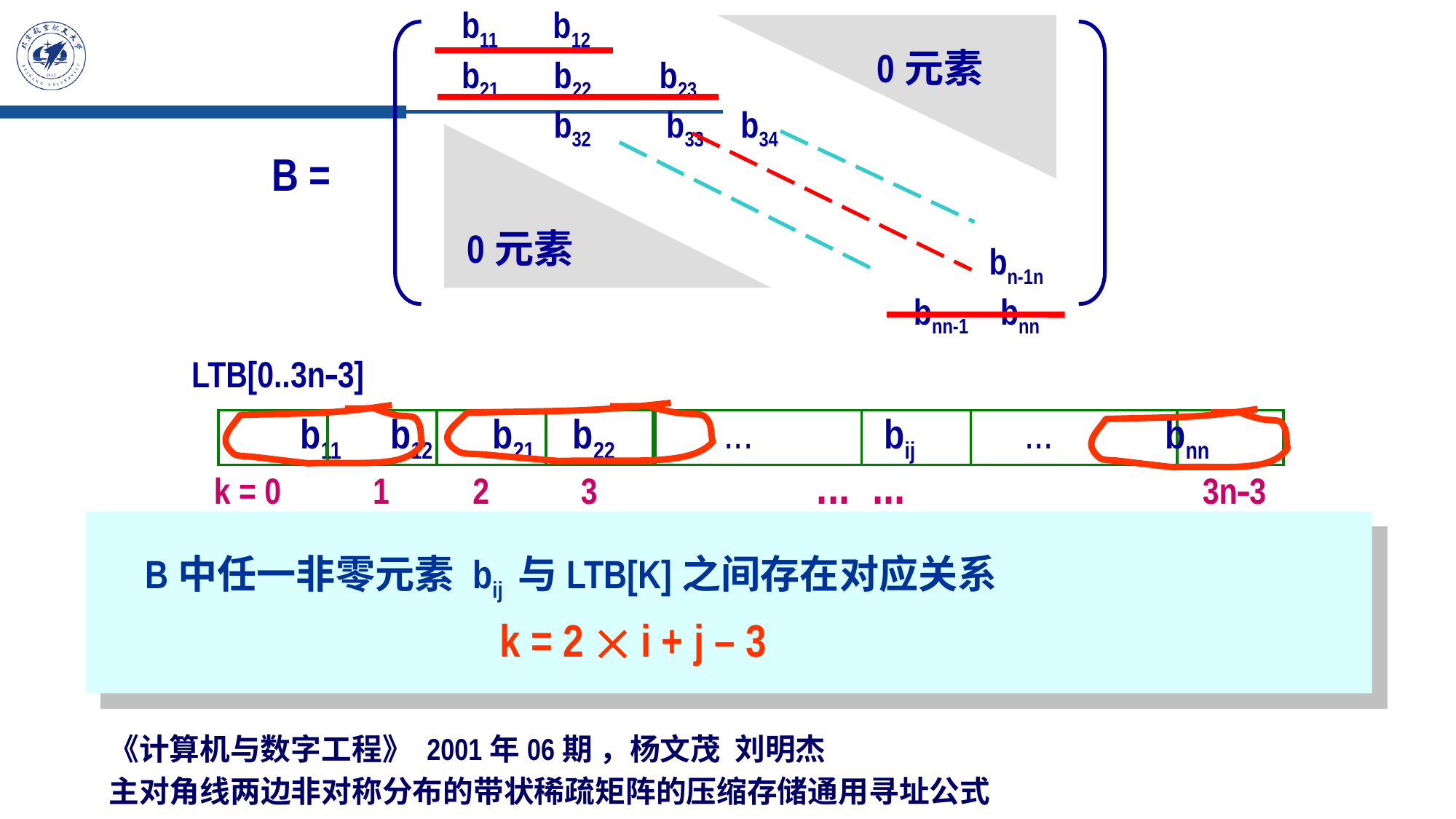

b11       b12
                           b21       b22         b23
                                      b32         b33       b34

                                                                                          bn-1n
                                                                                 bnn-1      bnn

0元素

B =

0元素

LTB[0..3n−3]
   b11         b12           b21       b22                    ...              bij                    ...            bnn

k = 0           1          2           3                          ...  ...                           3n−3

B中任一非零元素 bij 与LTB[K]之间存在对应关系
               k = 2 × i + j – 3
《计算机与数字工程》 2001年06期 ，杨文茂  刘明杰
主对角线两边非对称分布的带状稀疏矩阵的压缩存储通用寻址公式
《计算机与数字工程》 2000年3期 ，刘明杰，杨文茂
m条对角线的n阶对角矩阵压缩存储的通用寻址公式